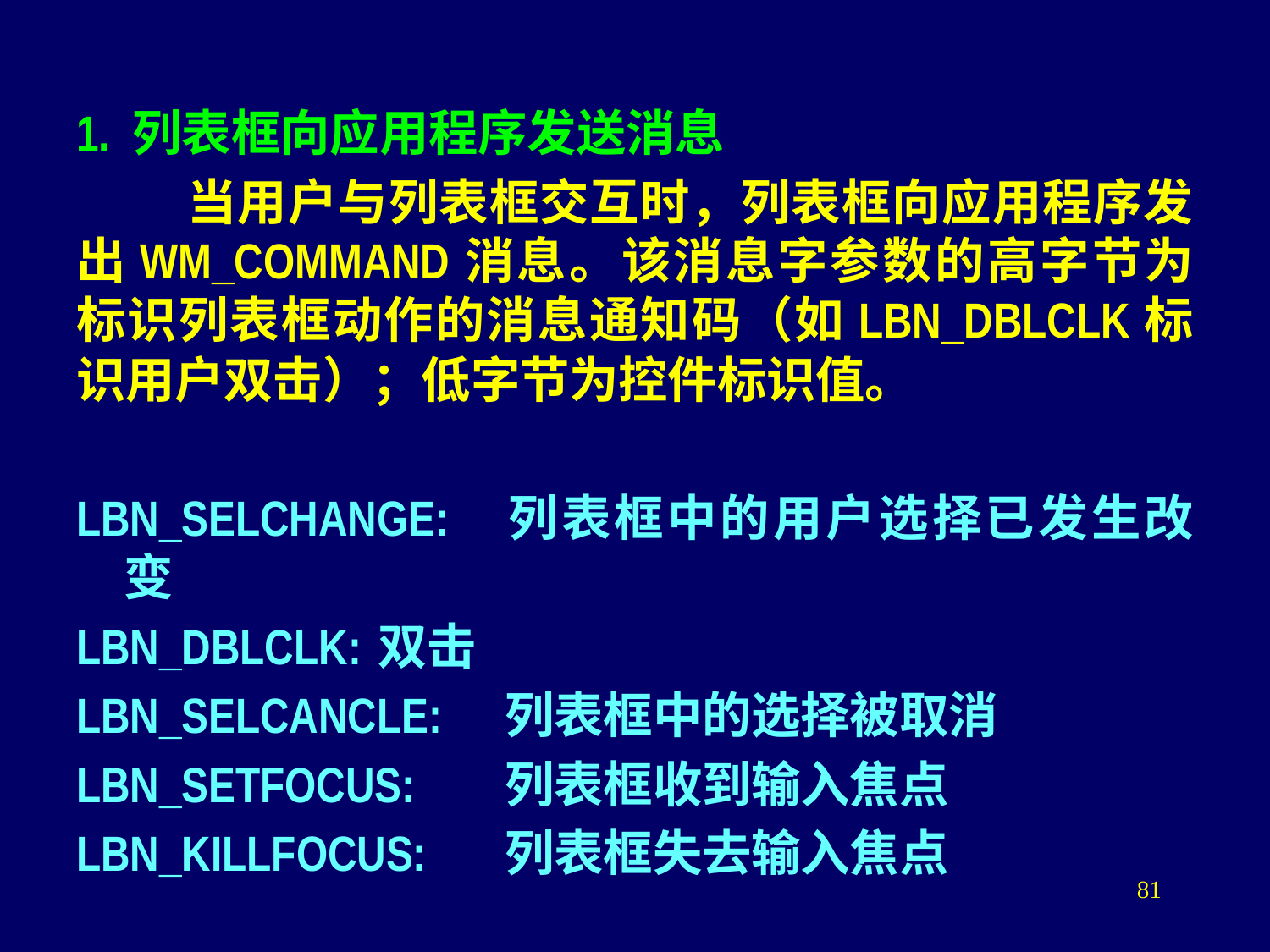

1. 列表框向应用程序发送消息
        当用户与列表框交互时，列表框向应用程序发出WM_COMMAND消息。该消息字参数的高字节为标识列表框动作的消息通知码（如LBN_DBLCLK标识用户双击）；低字节为控件标识值。

LBN_SELCHANGE:	列表框中的用户选择已发生改变
LBN_DBLCLK:	双击
LBN_SELCANCLE:	列表框中的选择被取消
LBN_SETFOCUS:	列表框收到输入焦点
LBN_KILLFOCUS:	列表框失去输入焦点
81